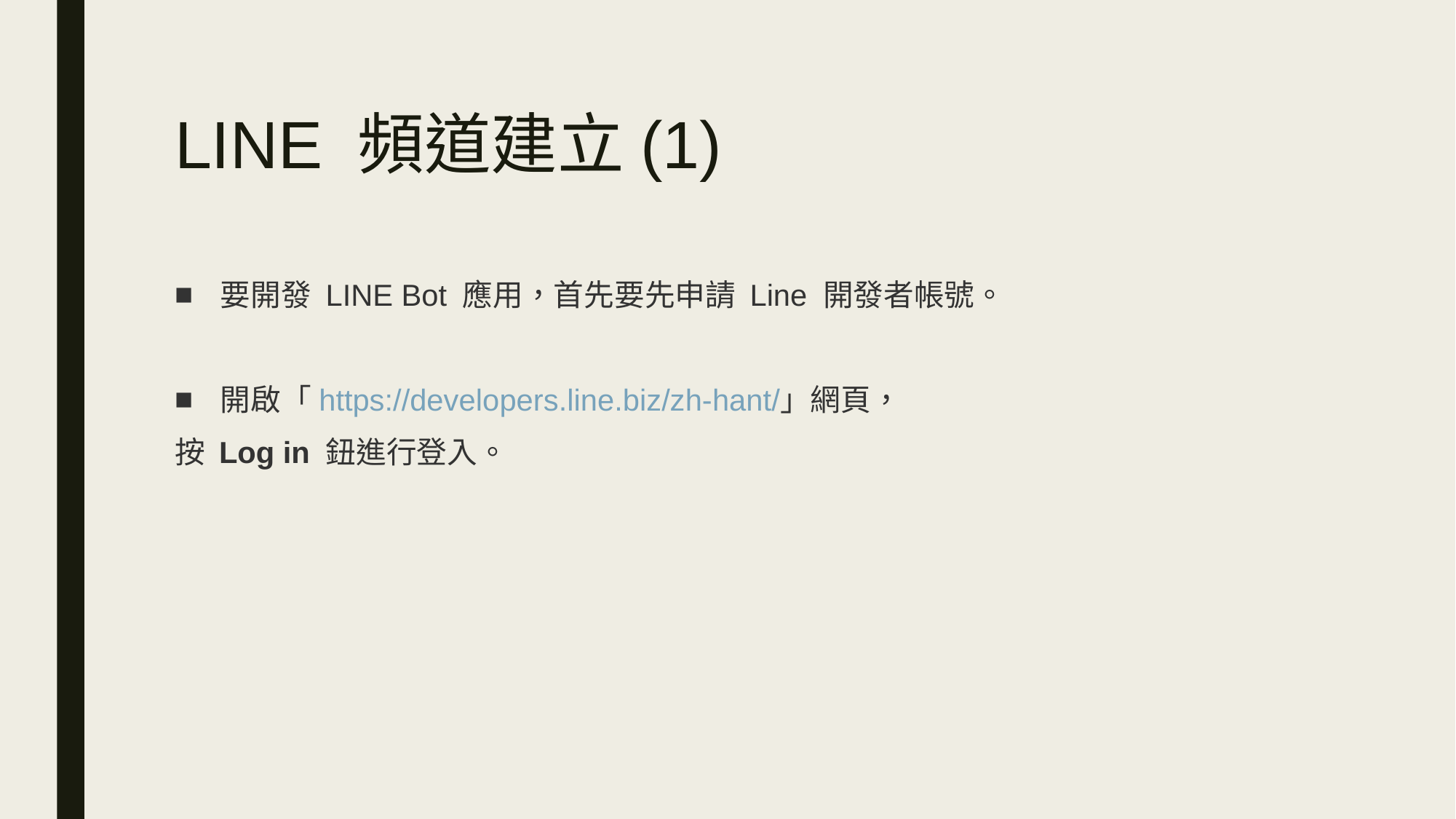

# LINE 頻道建立(1)
要開發 LINE Bot 應用，首先要先申請 Line 開發者帳號。

開啟「https://developers.line.biz/zh-hant/」網頁，
按 Log in 鈕進行登入。